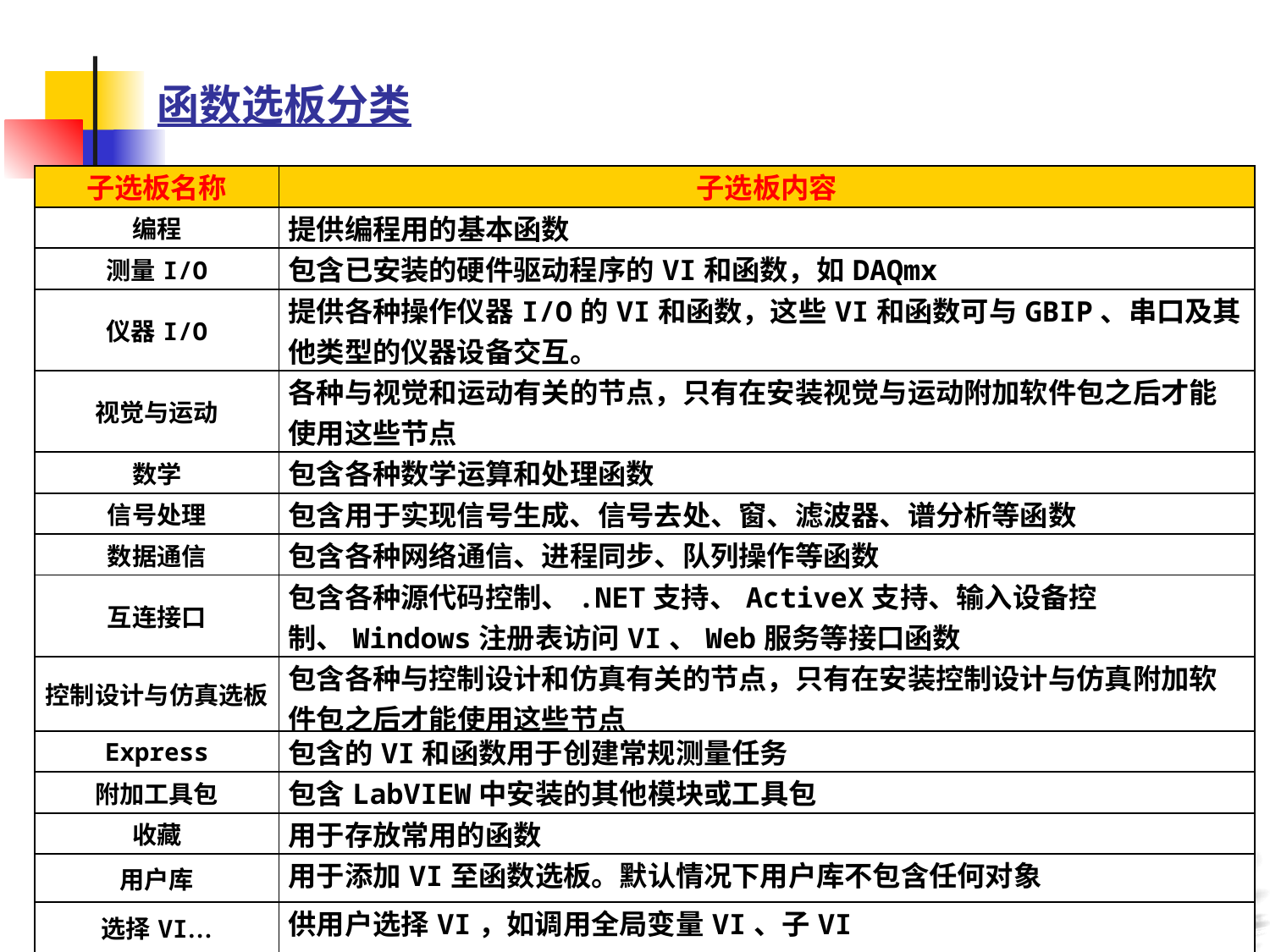

函数选板分类
| 子选板名称 | 子选板内容 |
| --- | --- |
| 编程 | 提供编程用的基本函数 |
| 测量I/O | 包含已安装的硬件驱动程序的VI和函数，如DAQmx |
| 仪器I/O | 提供各种操作仪器I/O的VI和函数，这些VI和函数可与GBIP、串口及其他类型的仪器设备交互。 |
| 视觉与运动 | 各种与视觉和运动有关的节点，只有在安装视觉与运动附加软件包之后才能使用这些节点 |
| 数学 | 包含各种数学运算和处理函数 |
| 信号处理 | 包含用于实现信号生成、信号去处、窗、滤波器、谱分析等函数 |
| 数据通信 | 包含各种网络通信、进程同步、队列操作等函数 |
| 互连接口 | 包含各种源代码控制、.NET支持、ActiveX支持、输入设备控制、Windows注册表访问VI、Web服务等接口函数 |
| 控制设计与仿真选板 | 包含各种与控制设计和仿真有关的节点，只有在安装控制设计与仿真附加软件包之后才能使用这些节点 |
| Express | 包含的VI和函数用于创建常规测量任务 |
| 附加工具包 | 包含LabVIEW中安装的其他模块或工具包 |
| 收藏 | 用于存放常用的函数 |
| 用户库 | 用于添加VI至函数选板。默认情况下用户库不包含任何对象 |
| 选择VI… | 供用户选择VI，如调用全局变量VI、子VI |